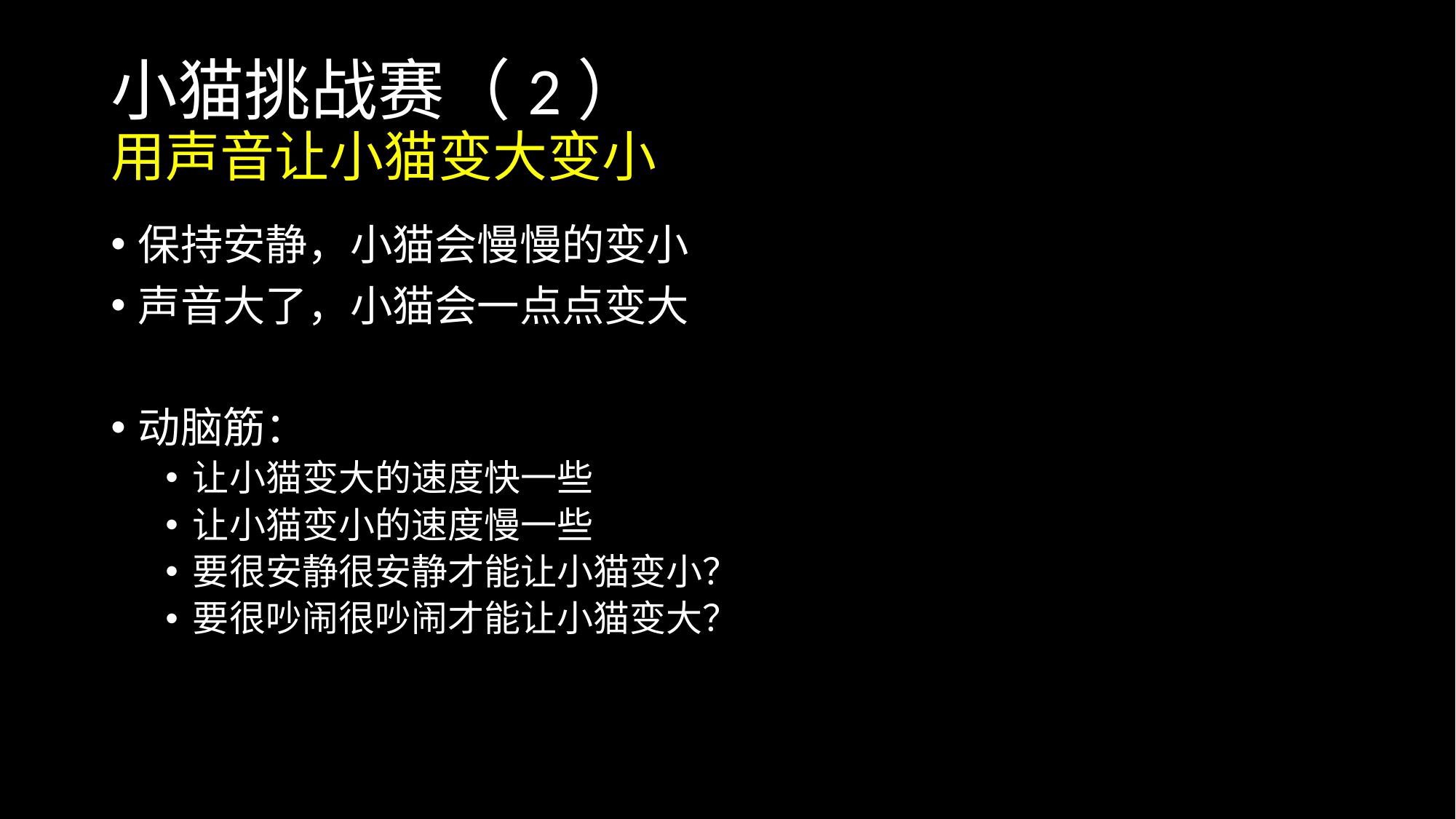

# 小猫挑战赛（2） 用声音让小猫变大变小
保持安静，小猫会慢慢的变小
声音大了，小猫会一点点变大

动脑筋：
让小猫变大的速度快一些
让小猫变小的速度慢一些
要很安静很安静才能让小猫变小？
要很吵闹很吵闹才能让小猫变大？